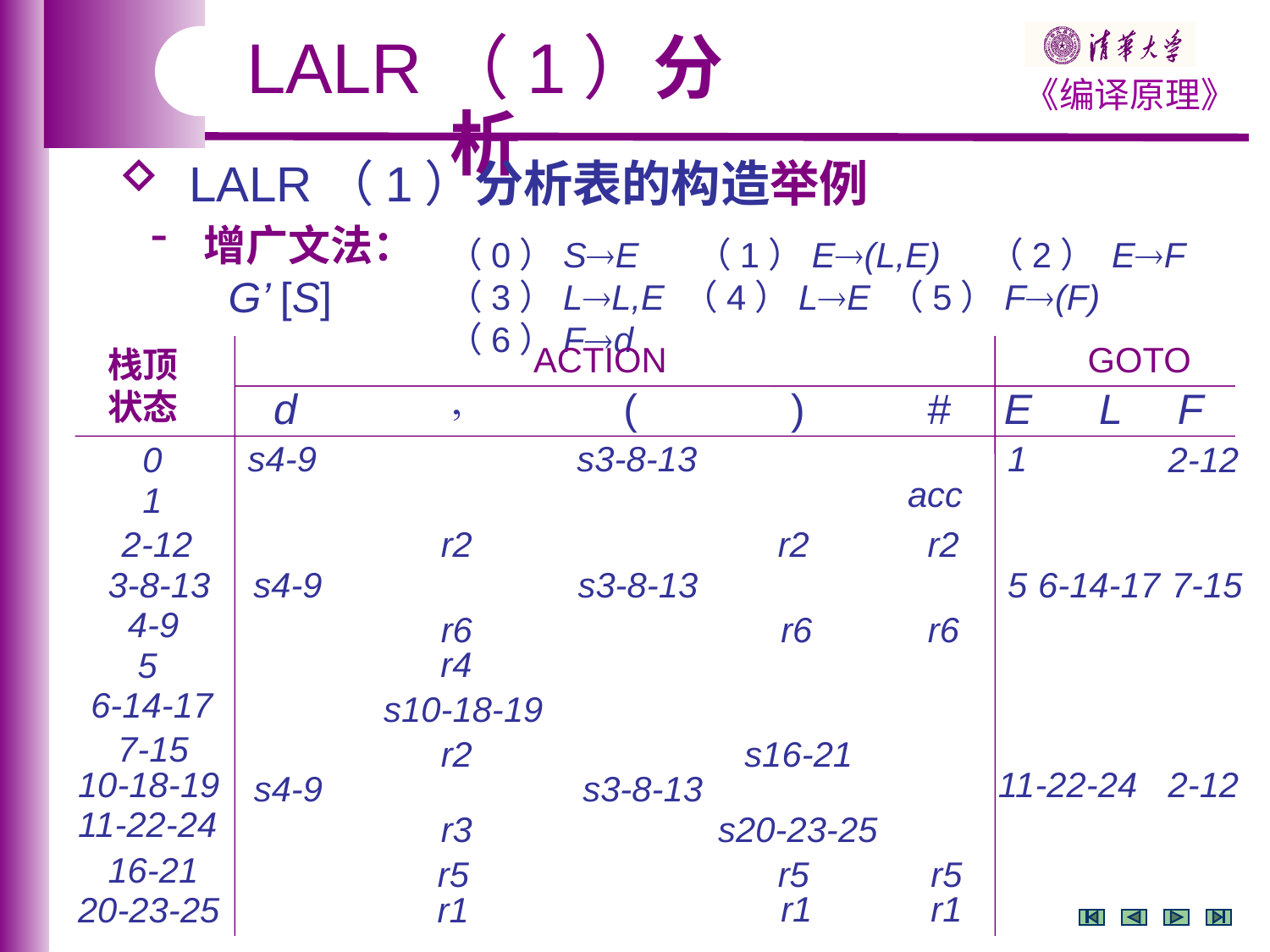

LALR（1）分析
  LALR（1）分析表的构造举例
 增广文法：
    G’ [S]
（0）S→E     （1）E→(L,E)    （2） E→F
（3）L→L,E （4）L→E （5）F→(F)  （6）F→d
ACTION
GOTO
栈顶状态

,
d
(
)
#
E
L
F

s4-9
s3-8-13
1
0
2-12

acc
1
r2
2-12
r2
r2
s4-9
s3-8-13
5
6-14-17
7-15
3-8-13
4-9
r6
r6
r6
r4
5
6-14-17
s10-18-19
7-15
r2
s16-21
11-22-24
2-12
10-18-19
s4-9
s3-8-13
11-22-24
r3
s20-23-25
16-21
r5
r5
r5
r1
r1
r1
20-23-25